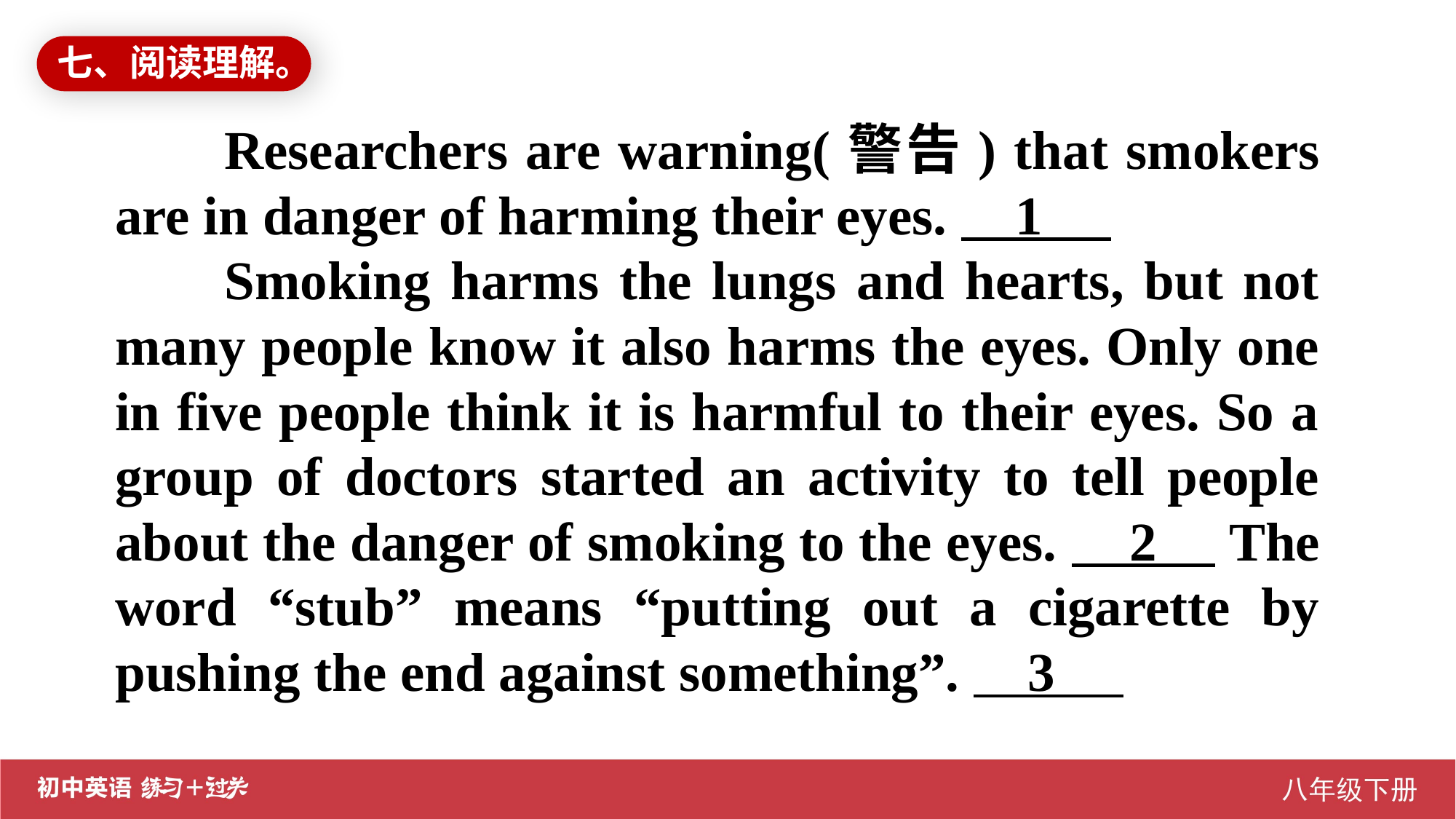

七、阅读理解。

Researchers are warning(警告) that smokers are in danger of harming their eyes.     1     .
Smoking harms the lungs and hearts, but not many people know it also harms the eyes. Only one in five people think it is harmful to their eyes. So a group of doctors started an activity to tell people about the danger of smoking to the eyes.     2     The word “stub” means “putting out a cigarette by pushing the end against something”.     3     .